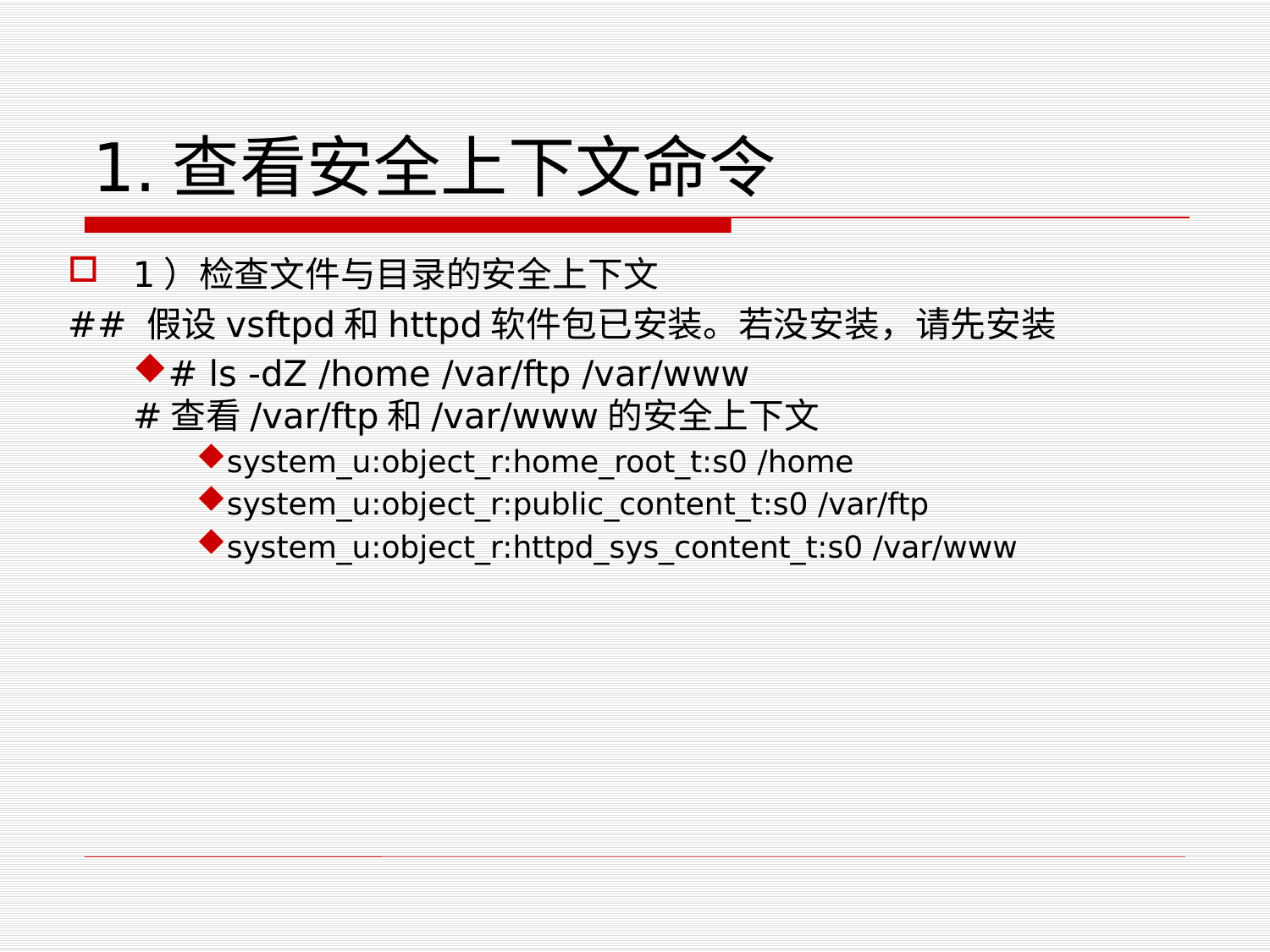

# 1.查看安全上下文命令
1）检查文件与目录的安全上下文
## 假设vsftpd和httpd软件包已安装。若没安装，请先安装
# ls -dZ /home /var/ftp /var/www 	#查看/var/ftp和/var/www的安全上下文
system_u:object_r:home_root_t:s0 /home
system_u:object_r:public_content_t:s0 /var/ftp
system_u:object_r:httpd_sys_content_t:s0 /var/www